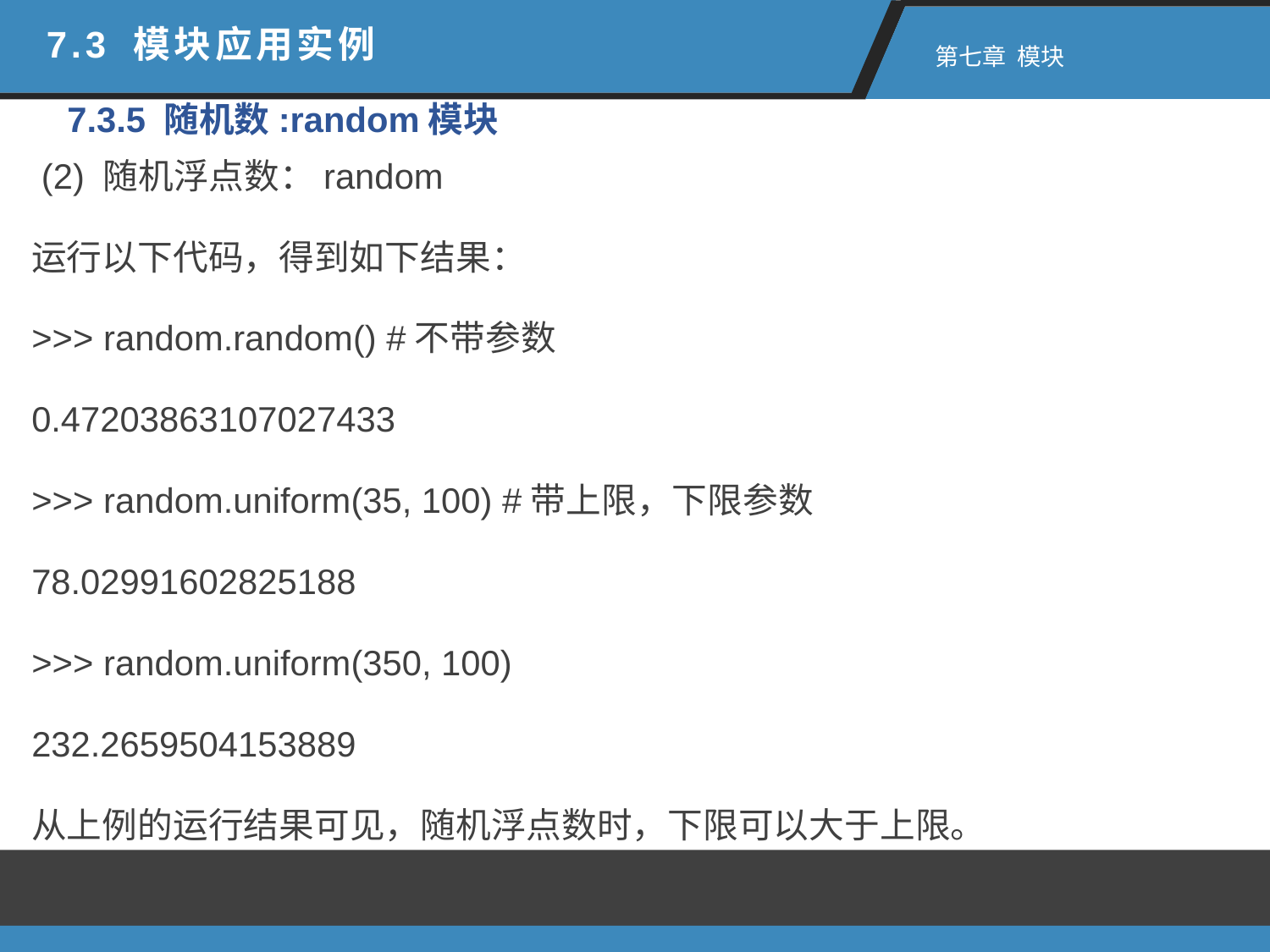

7.3 模块应用实例
  第七章  模块
7.3.5 随机数:random模块
 (2) 随机浮点数：random
运行以下代码，得到如下结果：
>>> random.random() #不带参数
0.47203863107027433
>>> random.uniform(35, 100) #带上限，下限参数
78.02991602825188
>>> random.uniform(350, 100)
232.2659504153889
从上例的运行结果可见，随机浮点数时，下限可以大于上限。